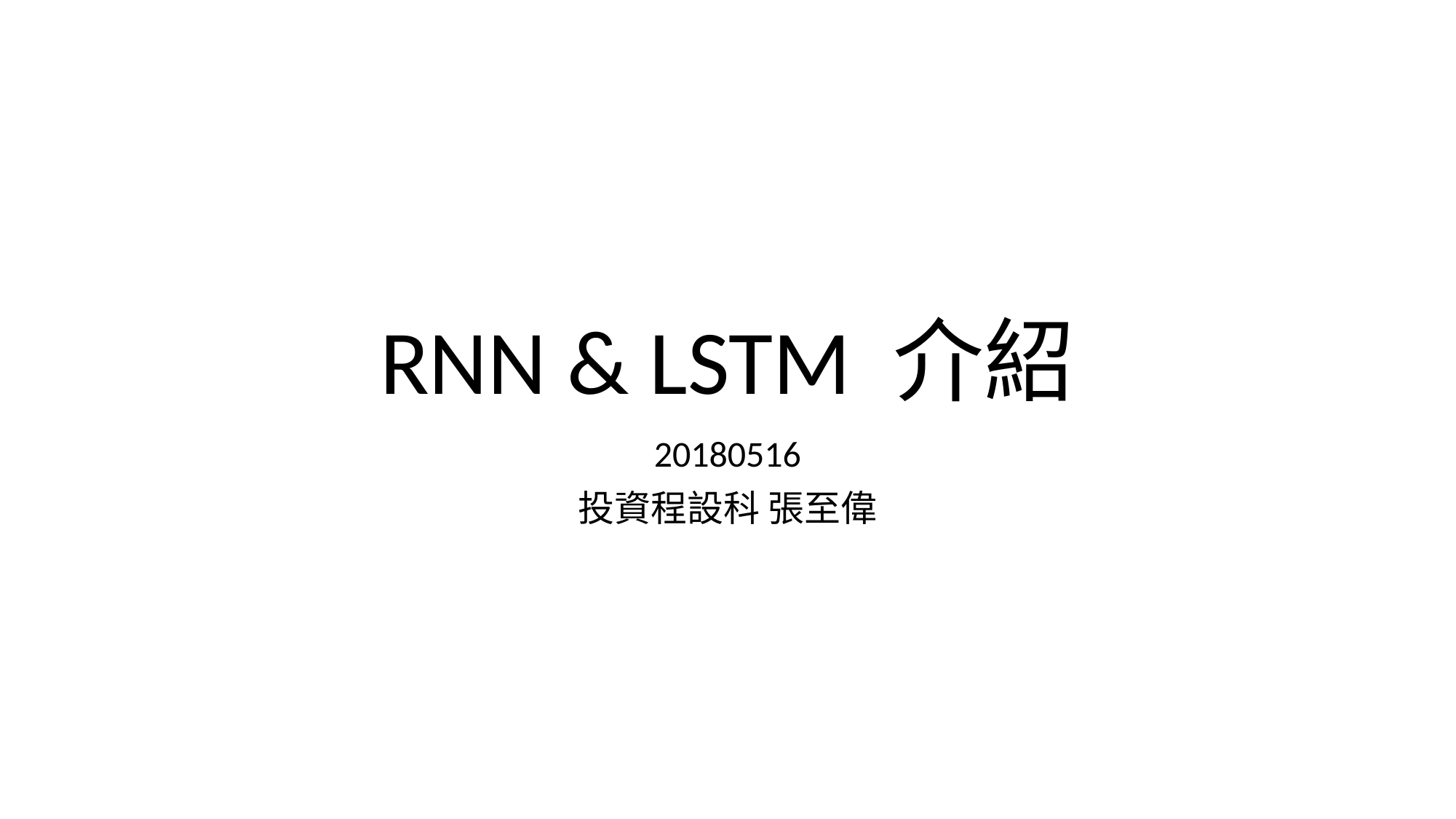

# RNN & LSTM 介紹
20180516
投資程設科 張至偉